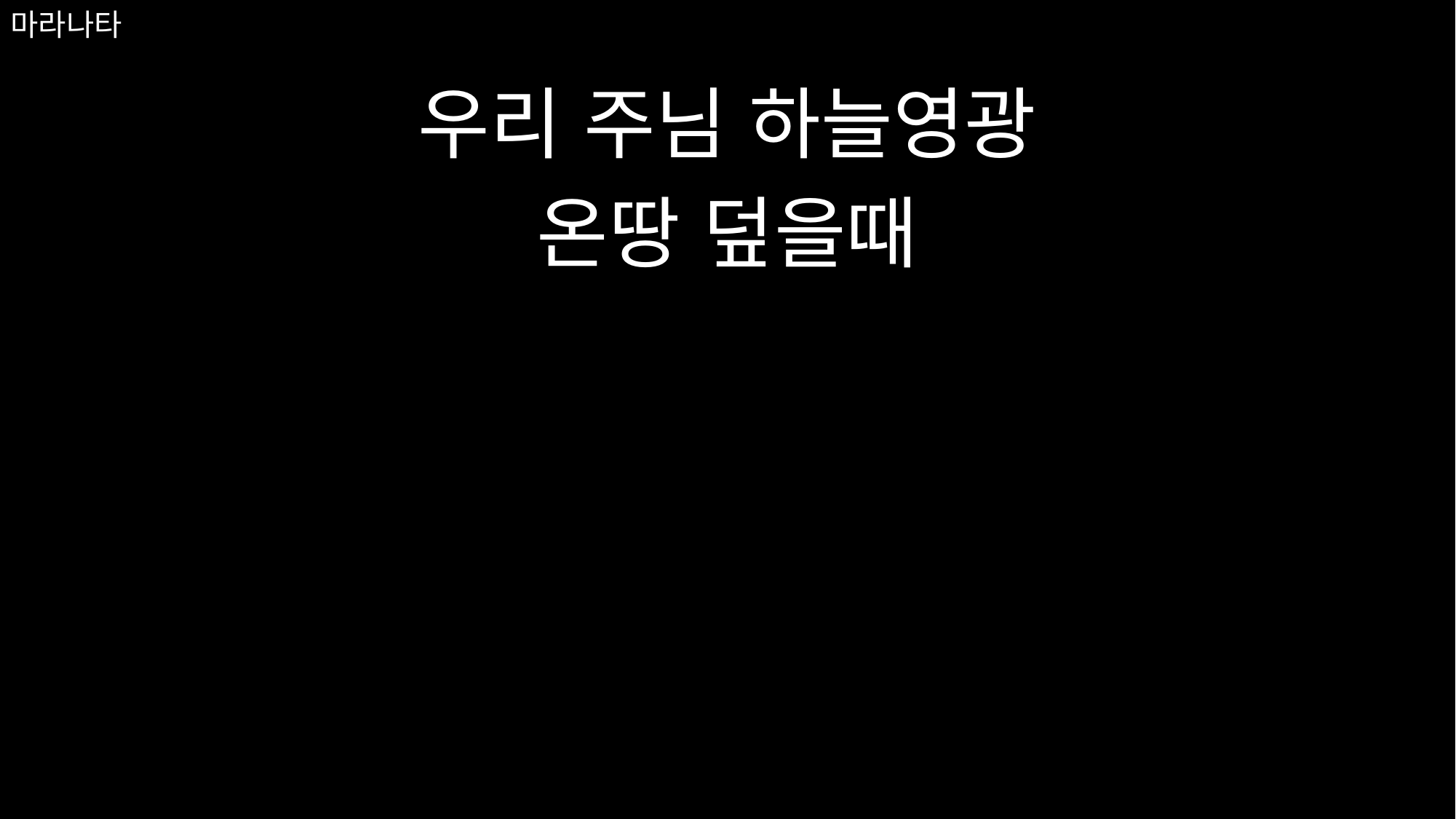

# 마라나타
우리 주님 하늘영광
온땅 덮을때